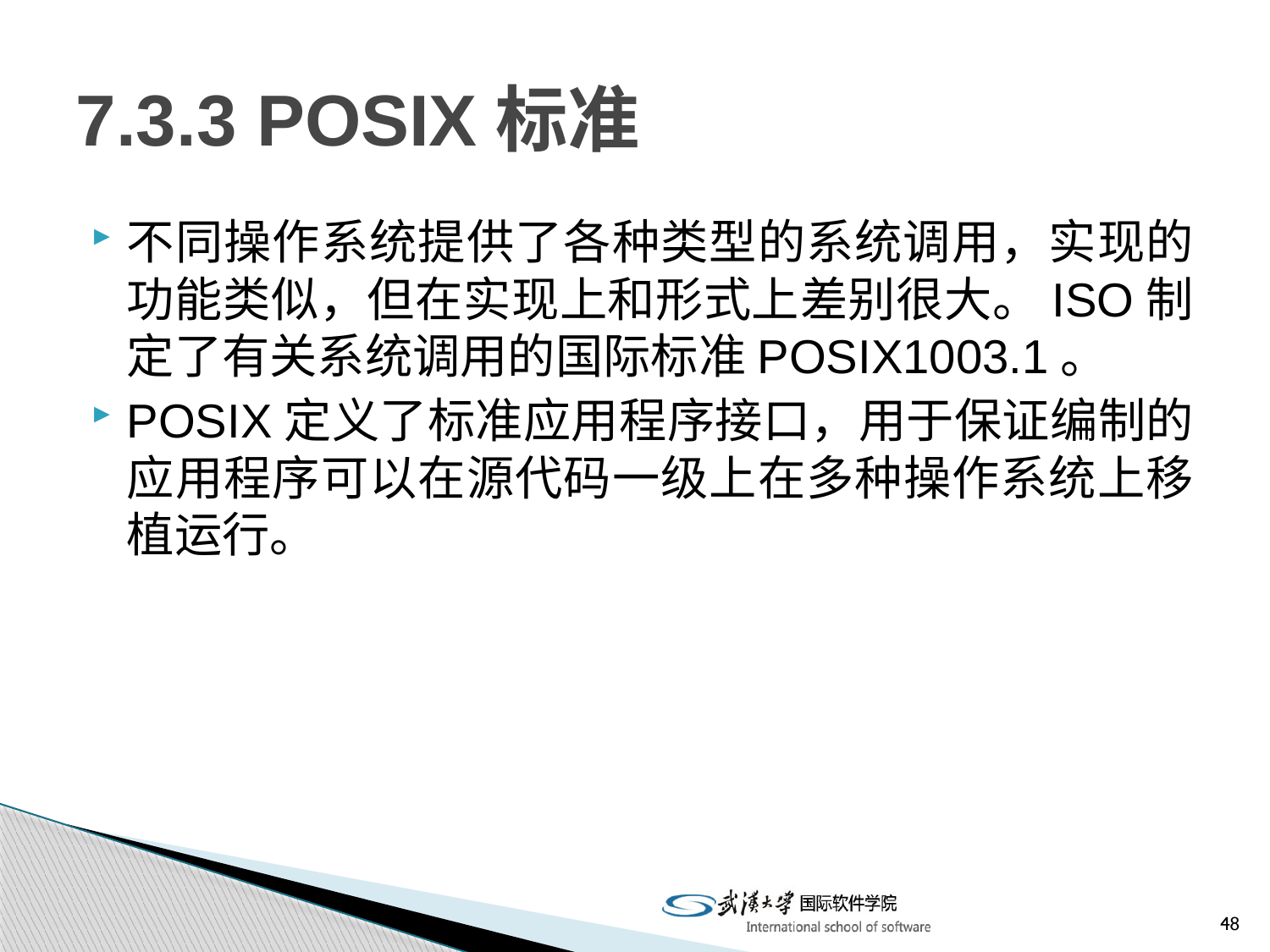

# 7.3.3 POSIX标准
不同操作系统提供了各种类型的系统调用，实现的功能类似，但在实现上和形式上差别很大。ISO制定了有关系统调用的国际标准POSIX1003.1。
POSIX定义了标准应用程序接口，用于保证编制的应用程序可以在源代码一级上在多种操作系统上移植运行。
48